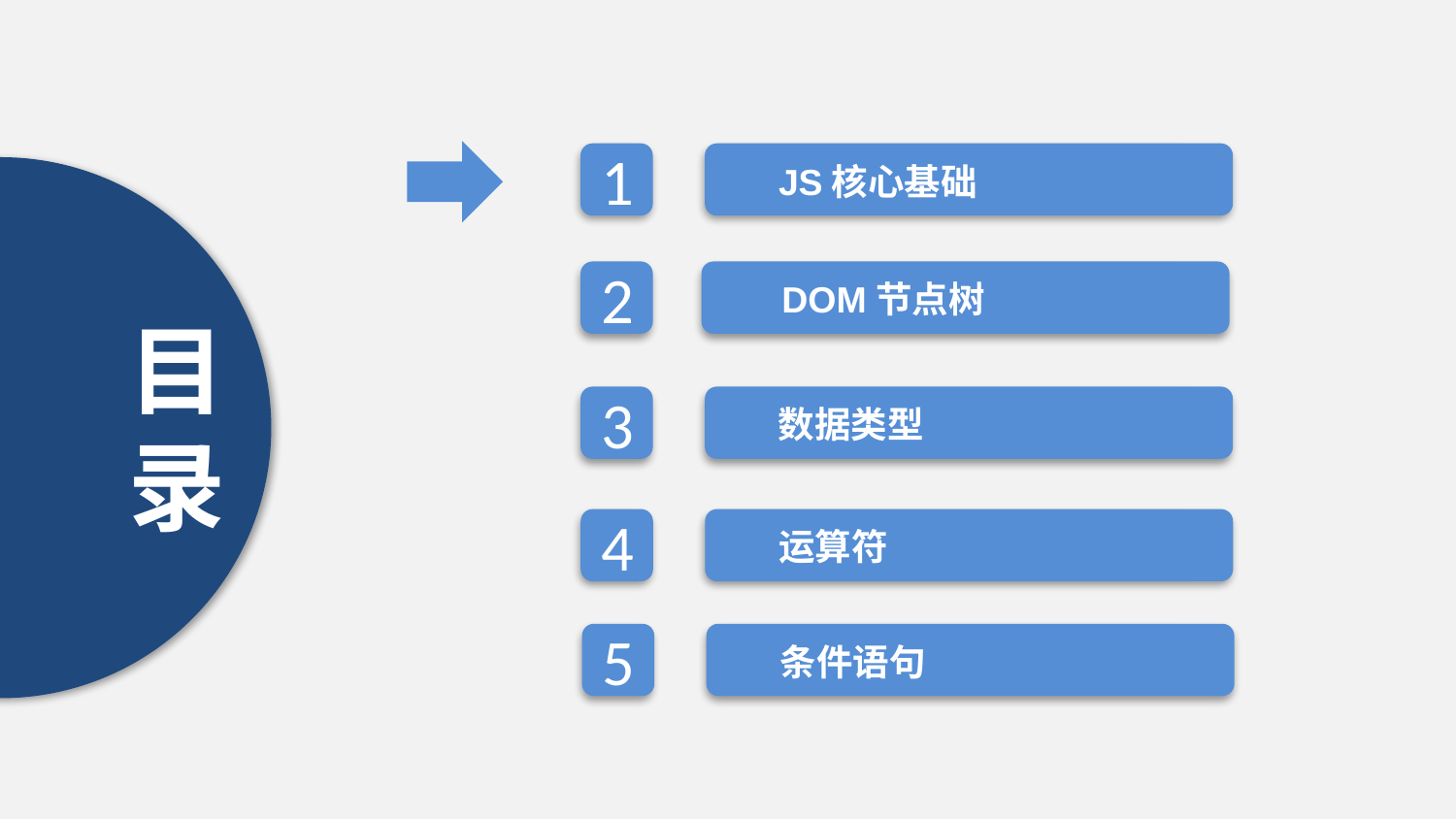

1

JS核心基础

目
录
2

DOM节点树
3

数据类型
4

运算符
5

条件语句